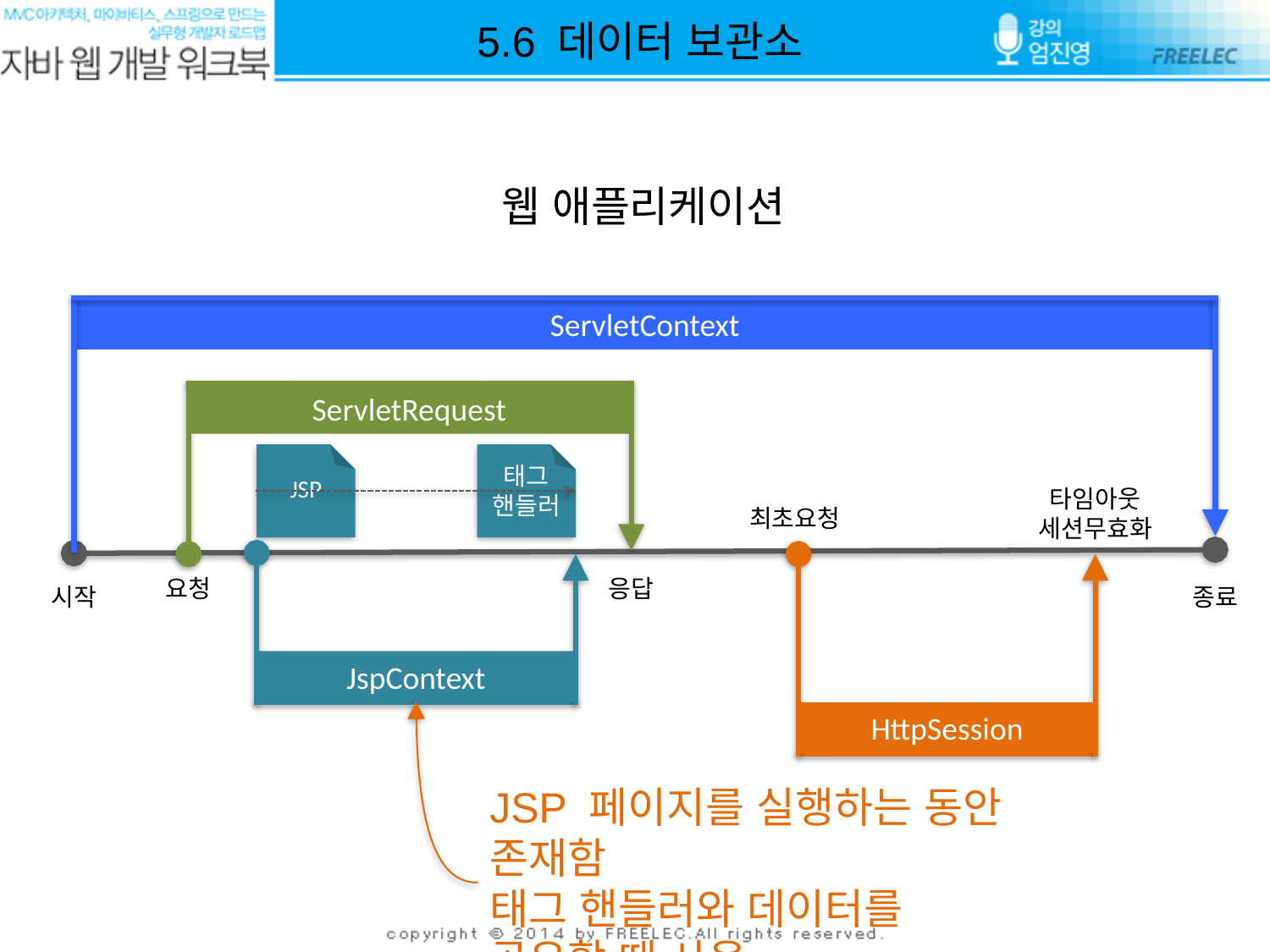

5.6 데이터 보관소
웹 애플리케이션
ServletContext
ServletRequest

JSP

태그
핸들러
타임아웃
세션무효화
최초요청
요청
응답
종료
시작
JspContext
HttpSession
JSP 페이지를 실행하는 동안 존재함
태그 핸들러와 데이터를 공유할 때 사용